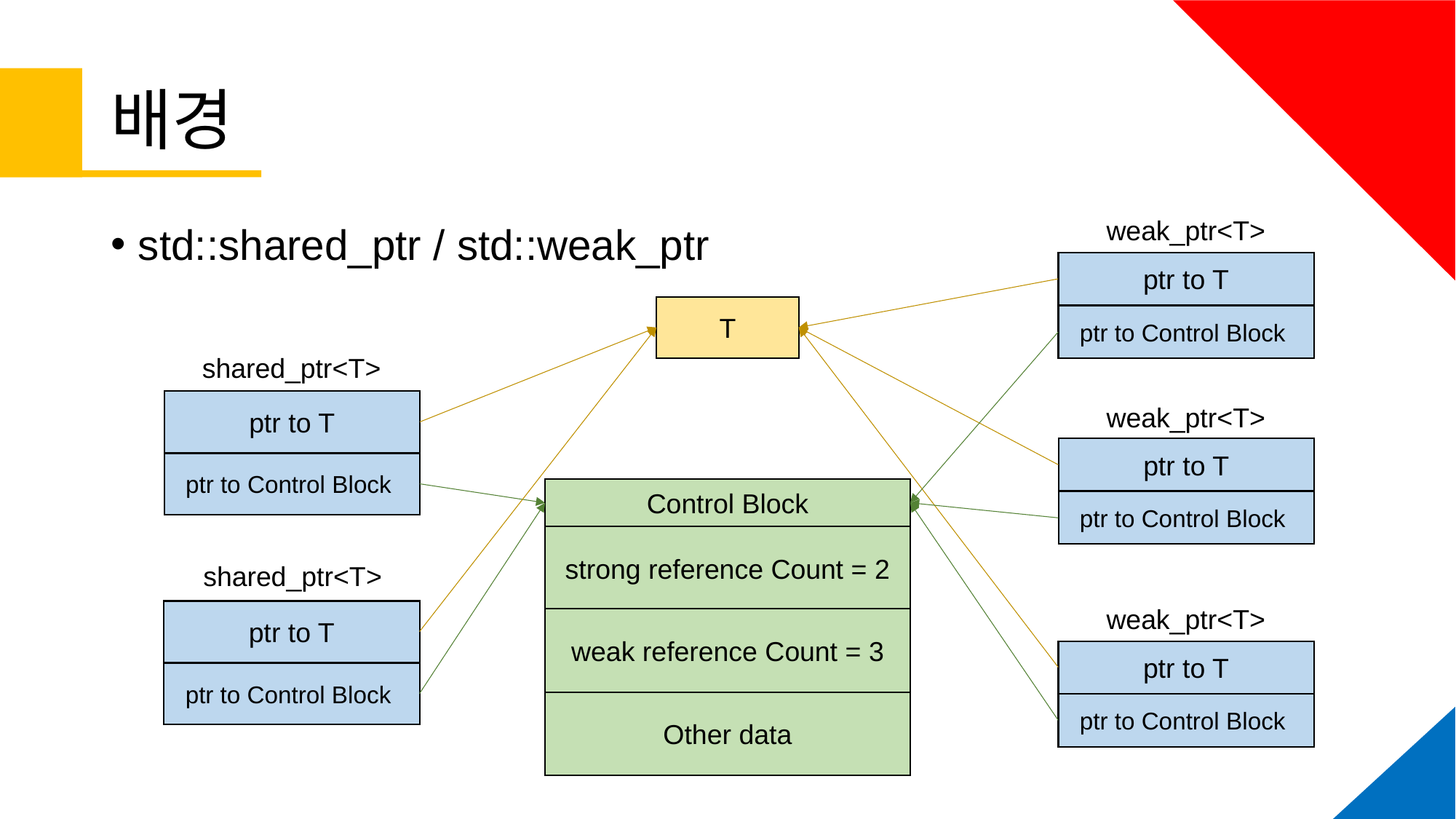

# 배경

weak_ptr<T>
ptr to T
ptr to Control Block
std::shared_ptr / std::weak_ptr
T
shared_ptr<T>
ptr to T
ptr to Control Block
weak_ptr<T>
ptr to T
ptr to Control Block
Control Block
strong reference Count = 2
weak reference Count = 3
Other data
shared_ptr<T>
ptr to T
ptr to Control Block
weak_ptr<T>
ptr to T
ptr to Control Block